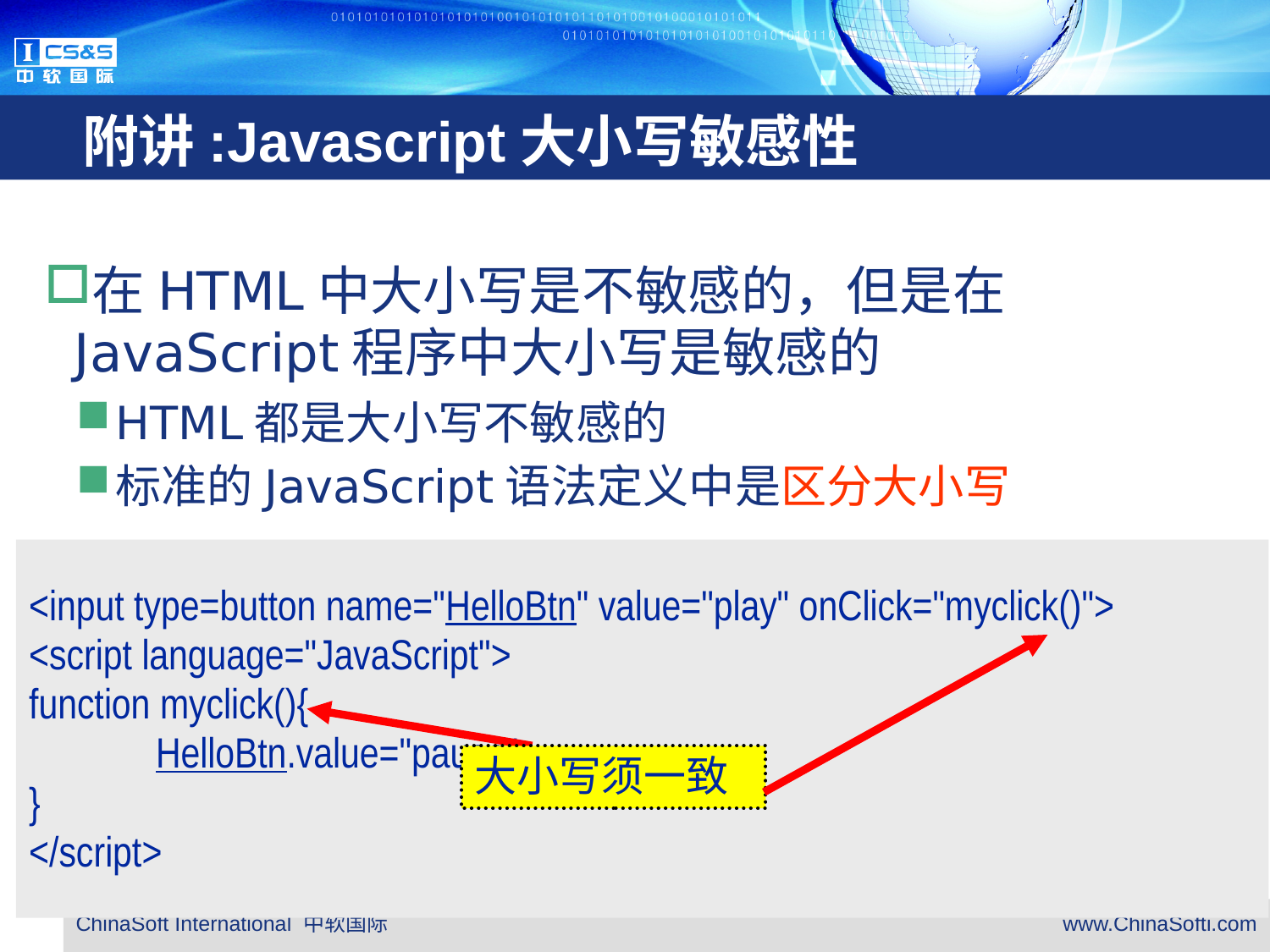

# 附讲:Javascript大小写敏感性
在HTML中大小写是不敏感的，但是在JavaScript程序中大小写是敏感的
HTML都是大小写不敏感的
标准的JavaScript语法定义中是区分大小写
<input type=button name="HelloBtn" value="play" onClick="myclick()">
<script language="JavaScript">
function myclick(){
	HelloBtn.value="pause";
}
</script>

大小写须一致